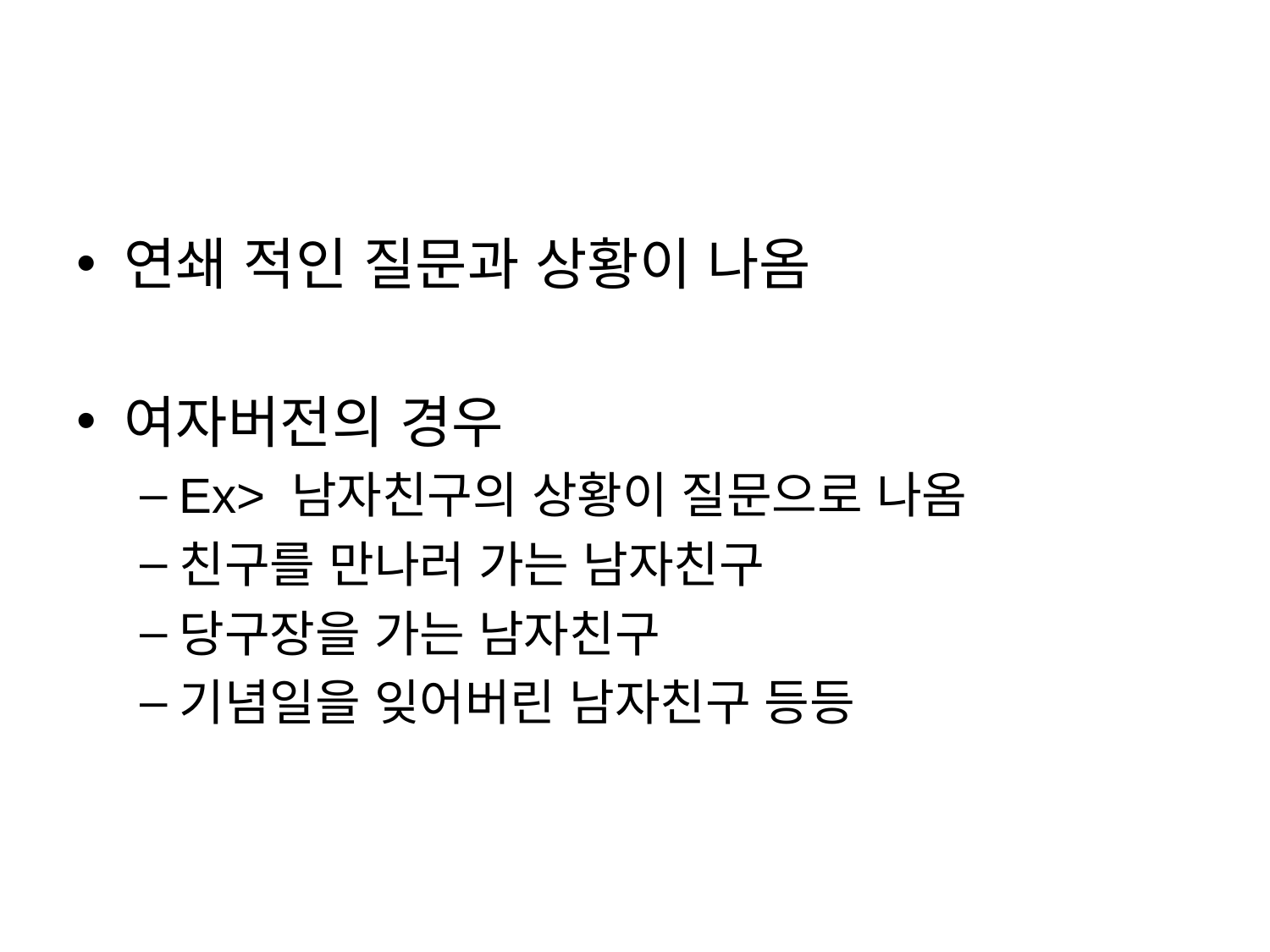

#
연쇄 적인 질문과 상황이 나옴

여자버전의 경우
Ex> 남자친구의 상황이 질문으로 나옴
친구를 만나러 가는 남자친구
당구장을 가는 남자친구
기념일을 잊어버린 남자친구 등등